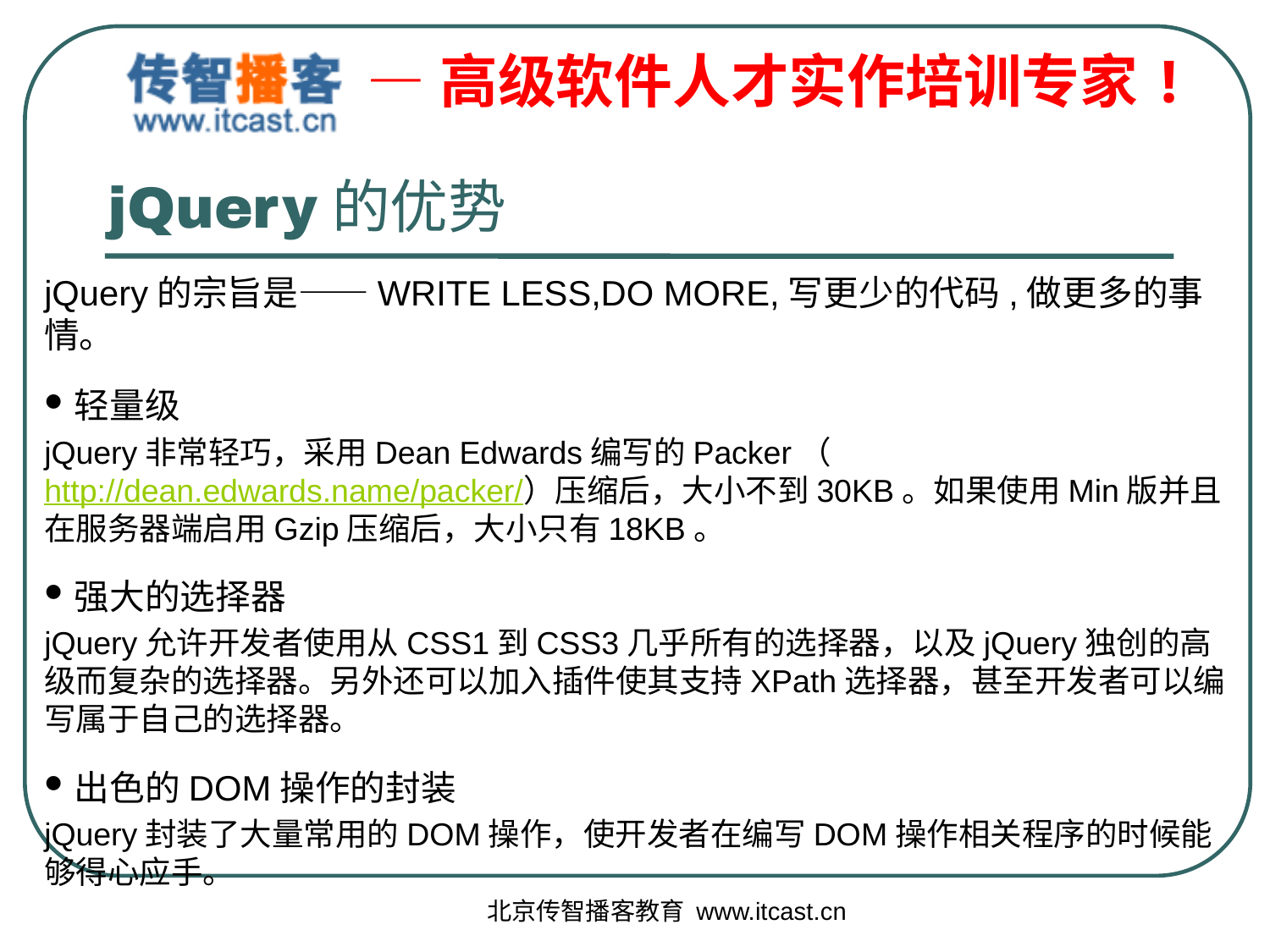

jQuery的优势
jQuery的宗旨是——WRITE LESS,DO MORE,写更少的代码,做更多的事情。
轻量级
jQuery非常轻巧，采用Dean Edwards编写的Packer（http://dean.edwards.name/packer/）压缩后，大小不到30KB。如果使用Min版并且在服务器端启用Gzip压缩后，大小只有18KB。
强大的选择器
jQuery允许开发者使用从CSS1到CSS3几乎所有的选择器，以及jQuery独创的高级而复杂的选择器。另外还可以加入插件使其支持XPath选择器，甚至开发者可以编写属于自己的选择器。
出色的DOM操作的封装
jQuery封装了大量常用的DOM操作，使开发者在编写DOM操作相关程序的时候能够得心应手。
北京传智播客教育 www.itcast.cn